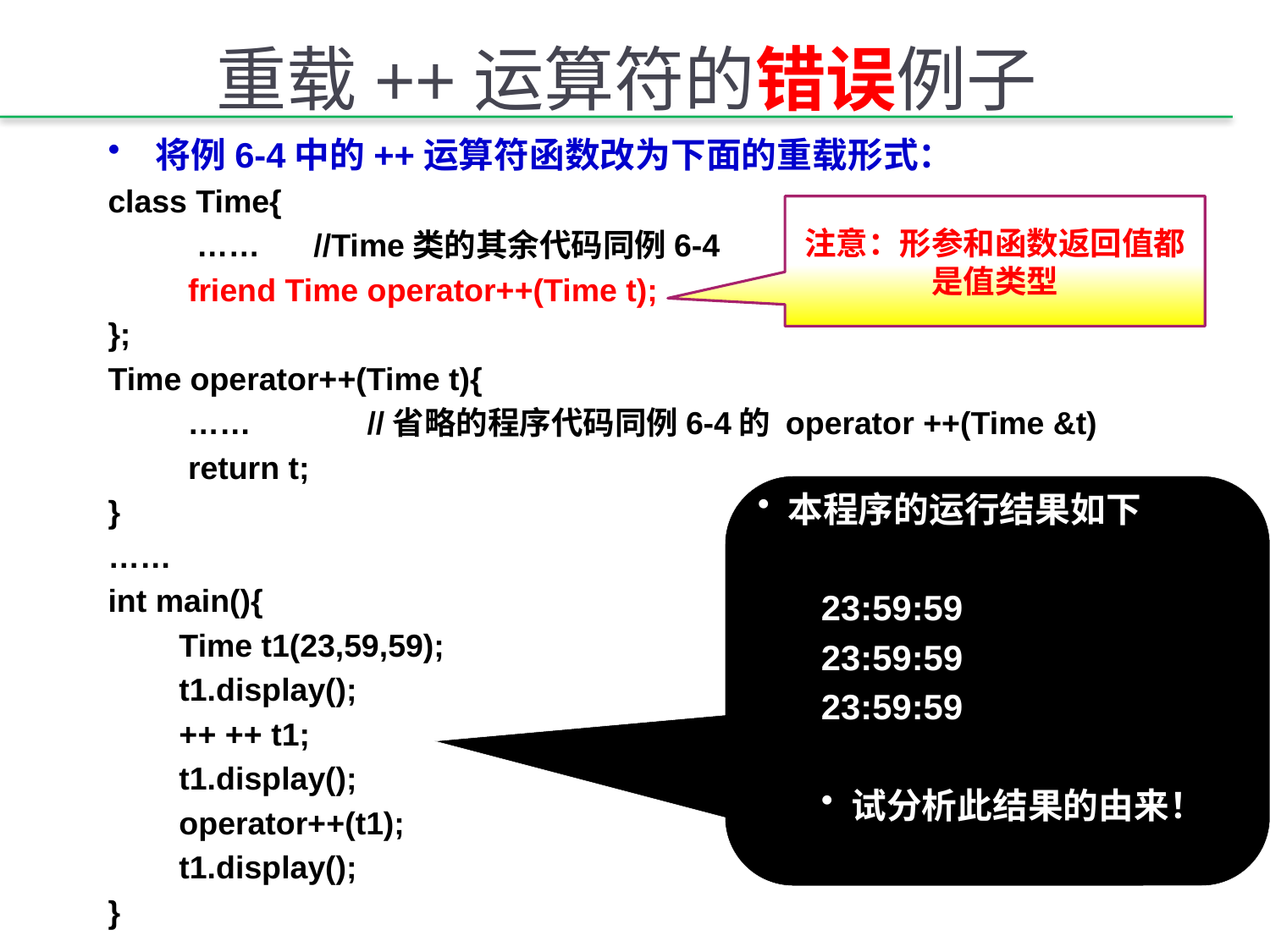

# 重载++运算符的错误例子
将例6-4中的++运算符函数改为下面的重载形式：
class Time{
          ……      //Time类的其余代码同例6-4
         friend Time operator++(Time t);
};
Time operator++(Time t){
         ……             //省略的程序代码同例6-4的 operator ++(Time &t)
         return t;
}
……
int main(){
        Time t1(23,59,59);
        t1.display();
        ++ ++ t1;
        t1.display();
        operator++(t1);
        t1.display();
}

注意：形参和函数返回值都是值类型
本程序的运行结果如下

23:59:59
23:59:59
23:59:59

试分析此结果的由来！